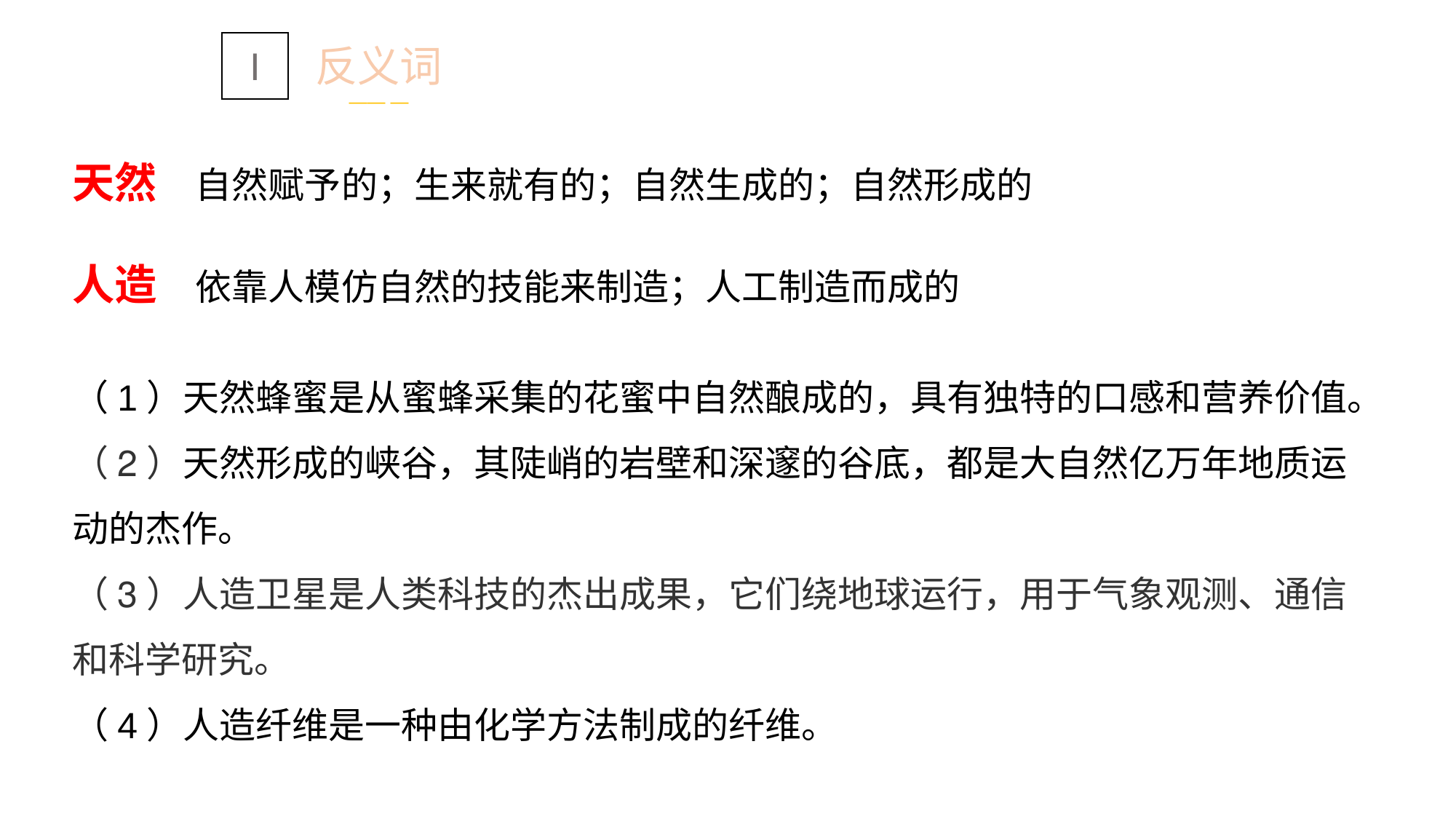

Ⅰ
反义词
—— —
天然    自然赋予的；生来就有的；自然生成的；自然形成的

人造    依靠人模仿自然的技能来制造；人工制造而成的

（1）天然蜂蜜是从蜜蜂采集的花蜜中自然酿成的，具有独特的口感和营养价值。（2）天然形成的峡谷，其陡峭的岩壁和深邃的谷底，都是大自然亿万年地质运动的杰作。
（3）人造卫星是人类科技的杰出成果，它们绕地球运行，用于气象观测、通信和科学研究。
（4）人造纤维是一种由化学方法制成的纤维。